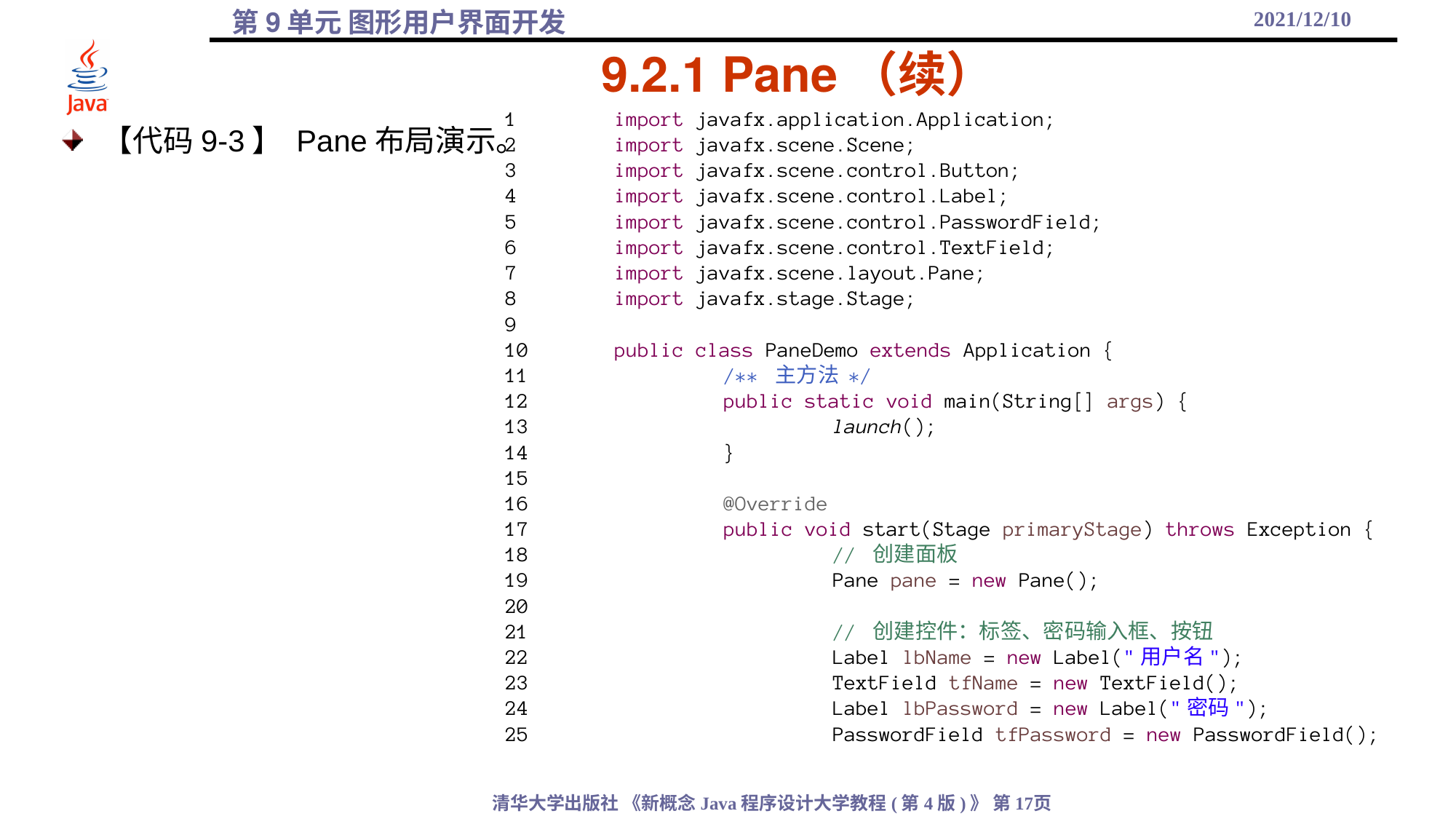

2021/12/10
# 9.2.1 Pane（续）
1	import javafx.application.Application;
2	import javafx.scene.Scene;
3	import javafx.scene.control.Button;
4	import javafx.scene.control.Label;
5	import javafx.scene.control.PasswordField;
6	import javafx.scene.control.TextField;
7	import javafx.scene.layout.Pane;
8	import javafx.stage.Stage;
9
10	public class PaneDemo extends Application {
11		/** 主方法 */
12		public static void main(String[] args) {
13			launch();
14		}
15
16		@Override
17		public void start(Stage primaryStage) throws Exception {
18			// 创建面板
19			Pane pane = new Pane();
20
21			// 创建控件：标签、密码输入框、按钮
22			Label lbName = new Label("用户名");
23			TextField tfName = new TextField();
24			Label lbPassword = new Label("密码");
25			PasswordField tfPassword = new PasswordField();
【代码9-3】 Pane布局演示。